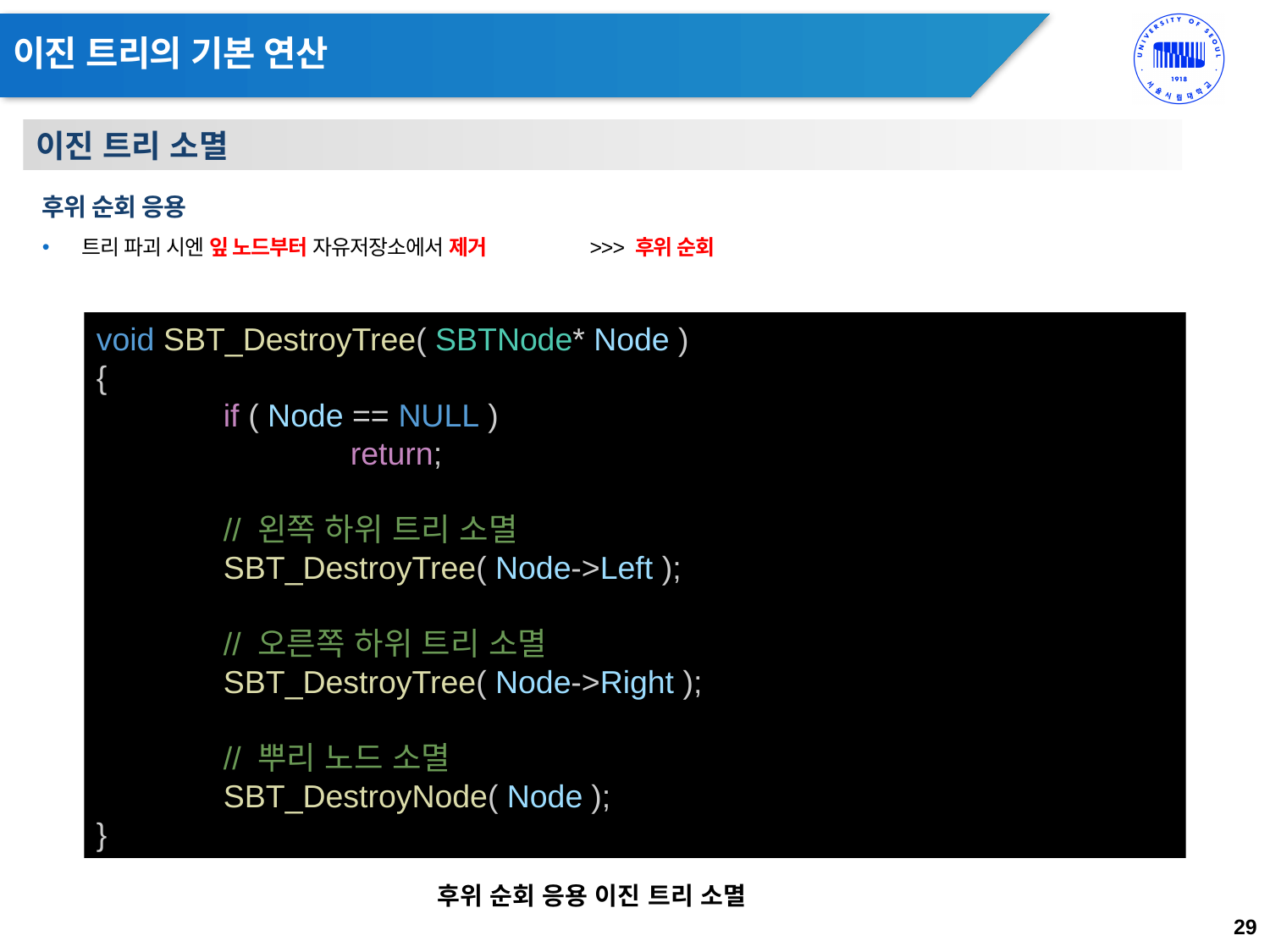

# 이진 트리의 기본 연산
이진 트리 소멸
후위 순회 응용
트리 파괴 시엔 잎 노드부터 자유저장소에서 제거	>>> 후위 순회
void SBT_DestroyTree( SBTNode* Node )
{
	if ( Node == NULL )
		return;
	// 왼쪽 하위 트리 소멸
	SBT_DestroyTree( Node->Left );
	// 오른쪽 하위 트리 소멸
	SBT_DestroyTree( Node->Right );
	// 뿌리 노드 소멸
	SBT_DestroyNode( Node );
}
후위 순회 응용 이진 트리 소멸
29